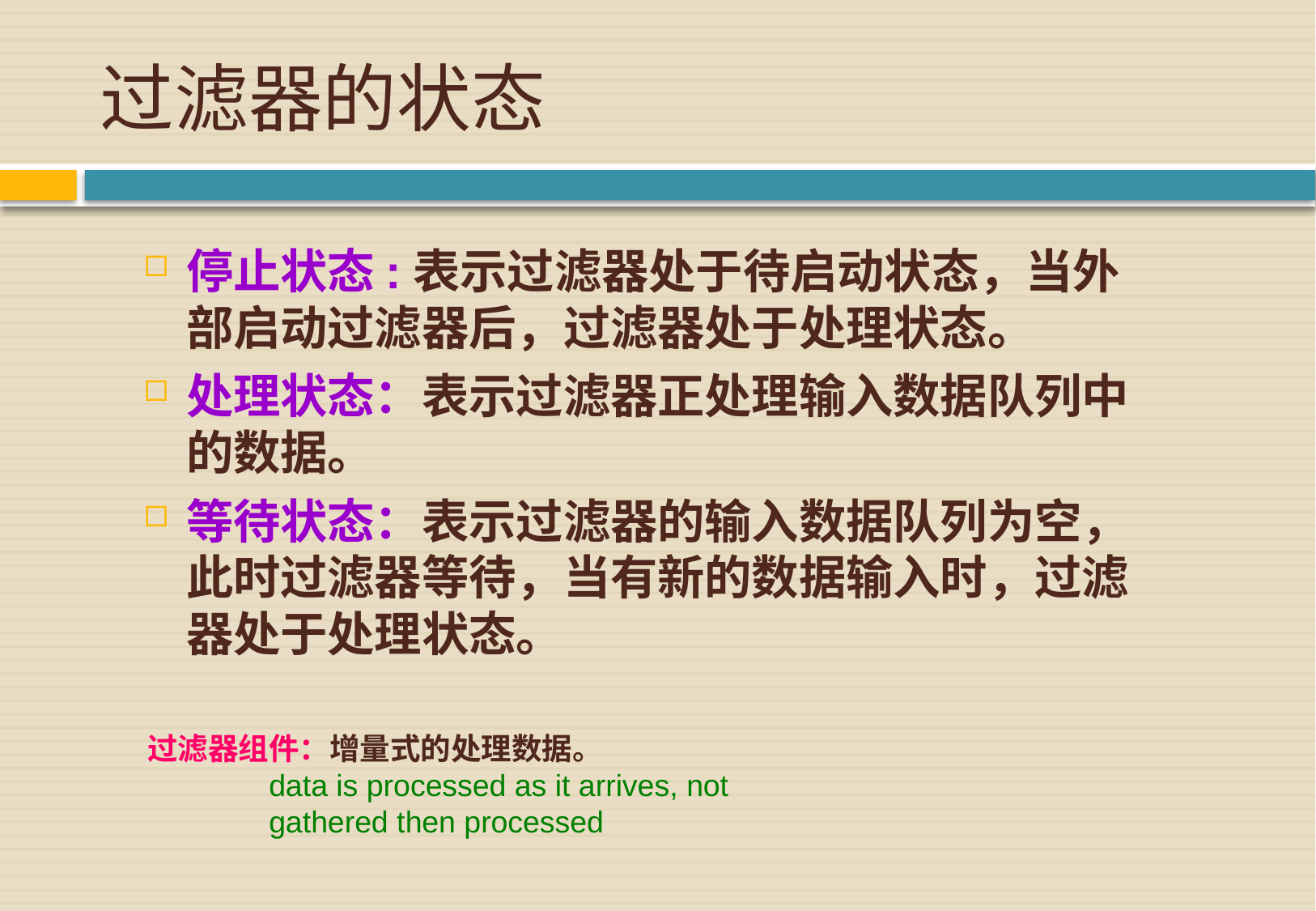

# 过滤器的状态
停止状态:表示过滤器处于待启动状态，当外部启动过滤器后，过滤器处于处理状态。
处理状态：表示过滤器正处理输入数据队列中的数据。
等待状态：表示过滤器的输入数据队列为空，此时过滤器等待，当有新的数据输入时，过滤器处于处理状态。

过滤器组件：增量式的处理数据。
data is processed as it arrives, not gathered then processed